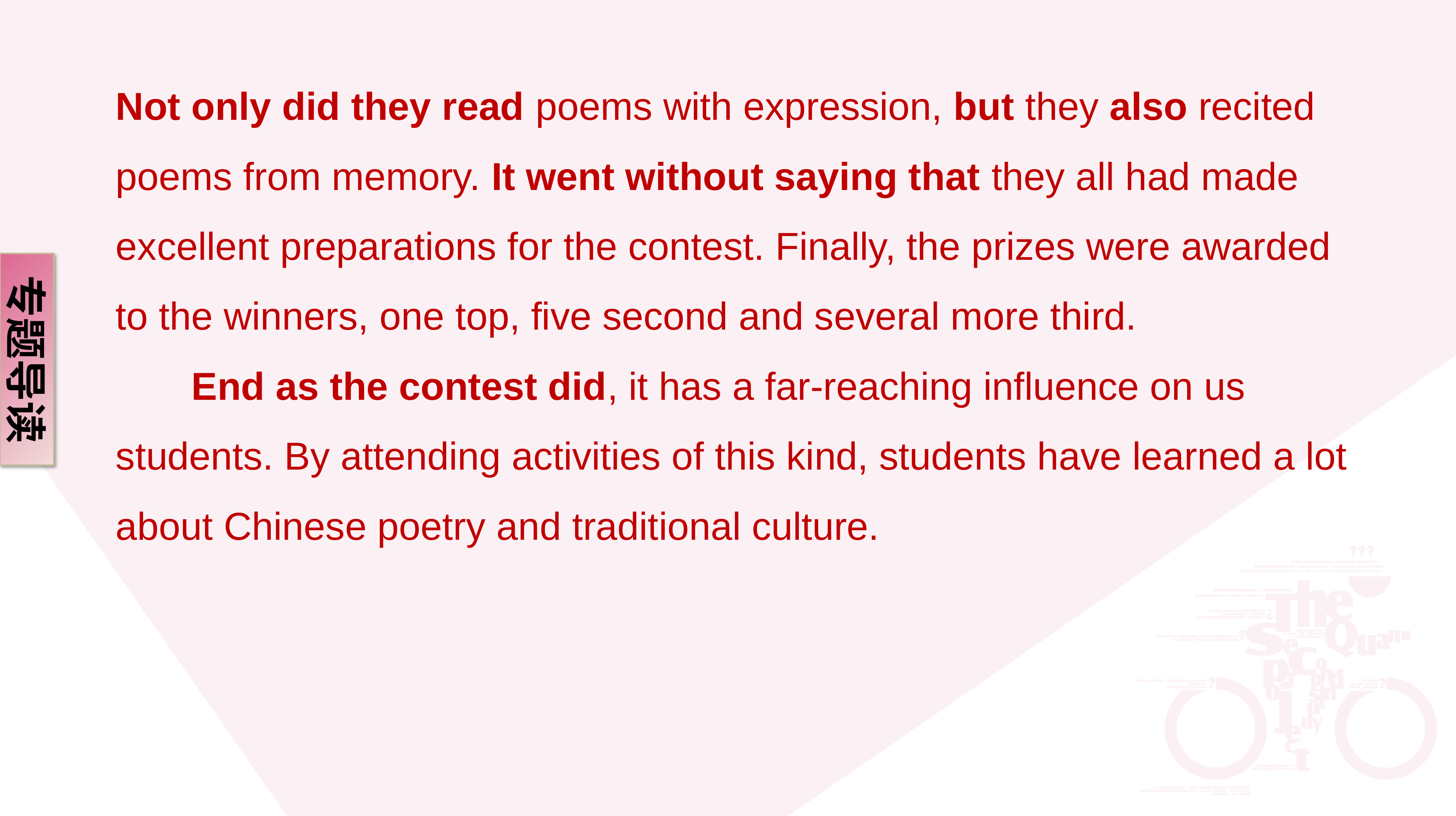

Not only did they read poems with expression, but they also recited poems from memory. It went without saying that they all had made excellent preparations for the contest. Finally, the prizes were awarded to the winners, one top, five second and several more third.
       End as the contest did, it has a far-reaching influence on us students. By attending activities of this kind, students have learned a lot about Chinese poetry and traditional culture.
专题导读